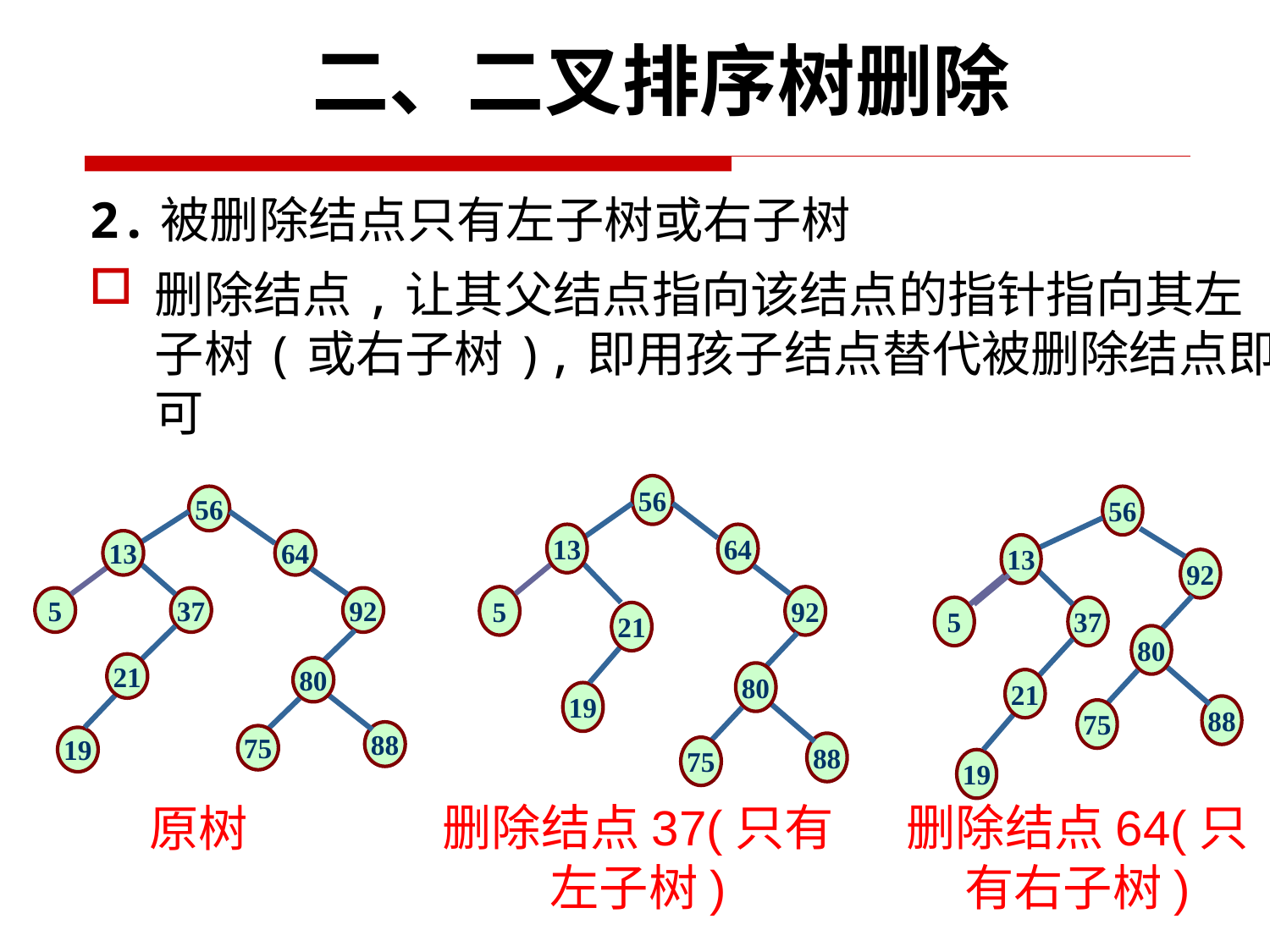

二、二叉排序树删除
2.被删除结点只有左子树或右子树
删除结点,让其父结点指向该结点的指针指向其左子树(或右子树),即用孩子结点替代被删除结点即可
56
56

13
64

5
37
92

21
80

88
75
19
56

37
13
64

13

5

21

19
92

5
92

21
80

80

19
88
75

88
75
原树
删除结点37(只有左子树)
删除结点64(只有右子树)